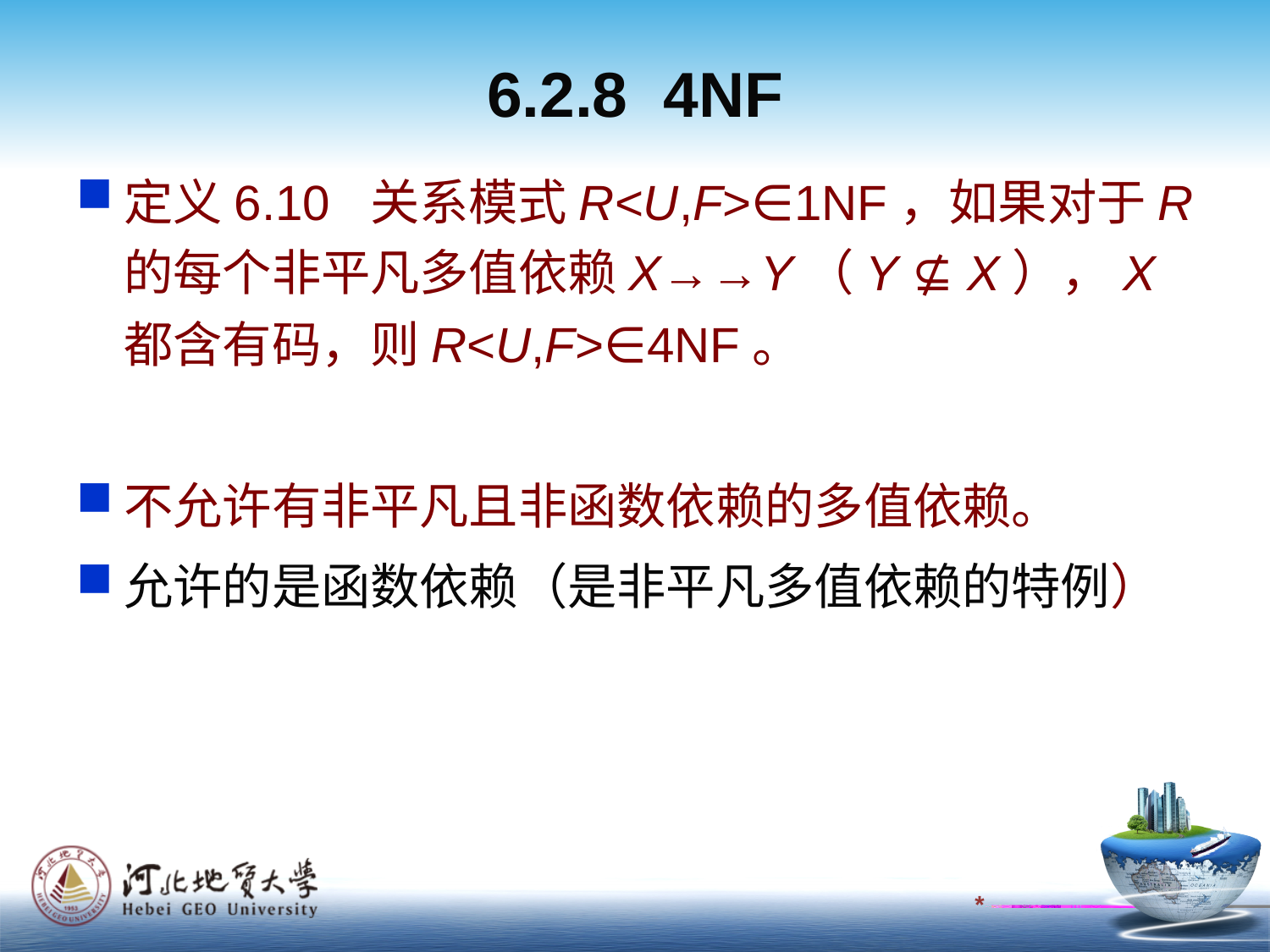

6.2.8  4NF
定义6.10  关系模式R<U,F>∈1NF，如果对于R的每个非平凡多值依赖X→→Y（Y ⊈ X），X都含有码，则R<U,F>∈4NF。

不允许有非平凡且非函数依赖的多值依赖。
允许的是函数依赖（是非平凡多值依赖的特例）

*